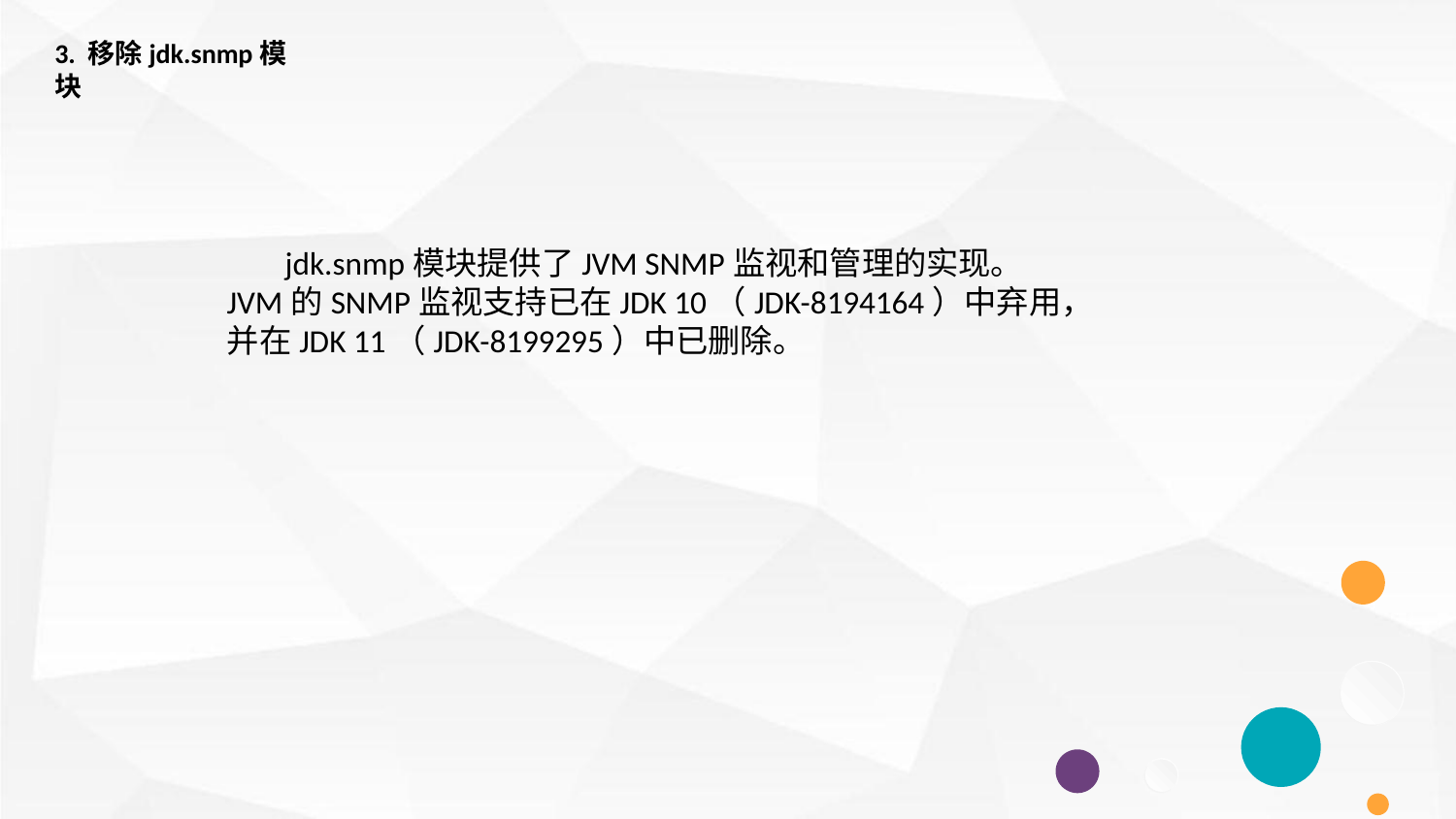

3. 移除jdk.snmp模块
        jdk.snmp模块提供了JVM SNMP监视和管理的实现。
JVM的SNMP监视支持已在JDK 10（JDK-8194164）中弃用，
并在JDK 11（JDK-8199295）中已删除。